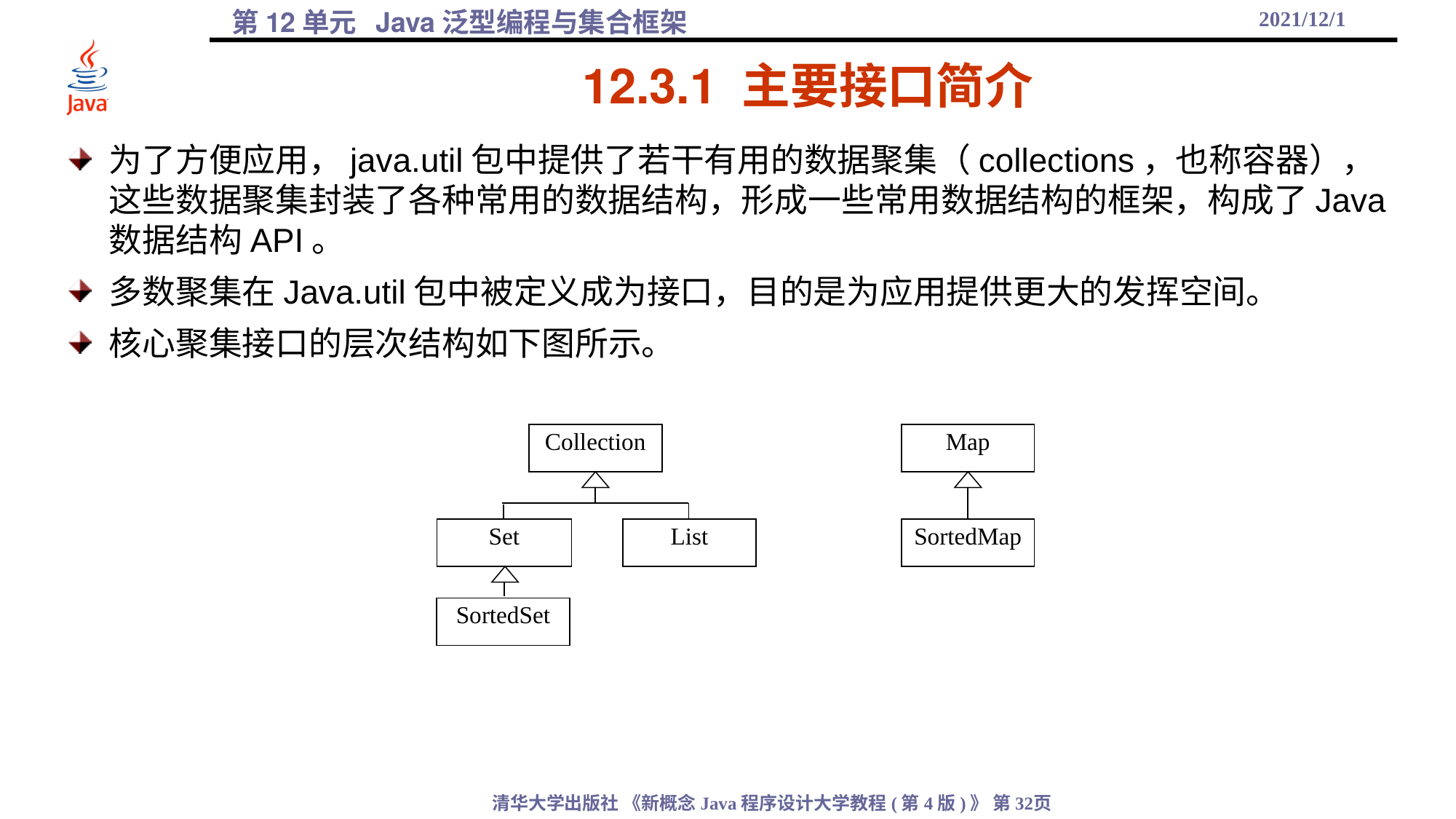

2021/12/1
# 12.3.1 主要接口简介
为了方便应用，java.util包中提供了若干有用的数据聚集（collections，也称容器），这些数据聚集封装了各种常用的数据结构，形成一些常用数据结构的框架，构成了Java数据结构API。
多数聚集在Java.util包中被定义成为接口，目的是为应用提供更大的发挥空间。
核心聚集接口的层次结构如下图所示。
Collection

Set
List

SortedSet
Map

SortedMap